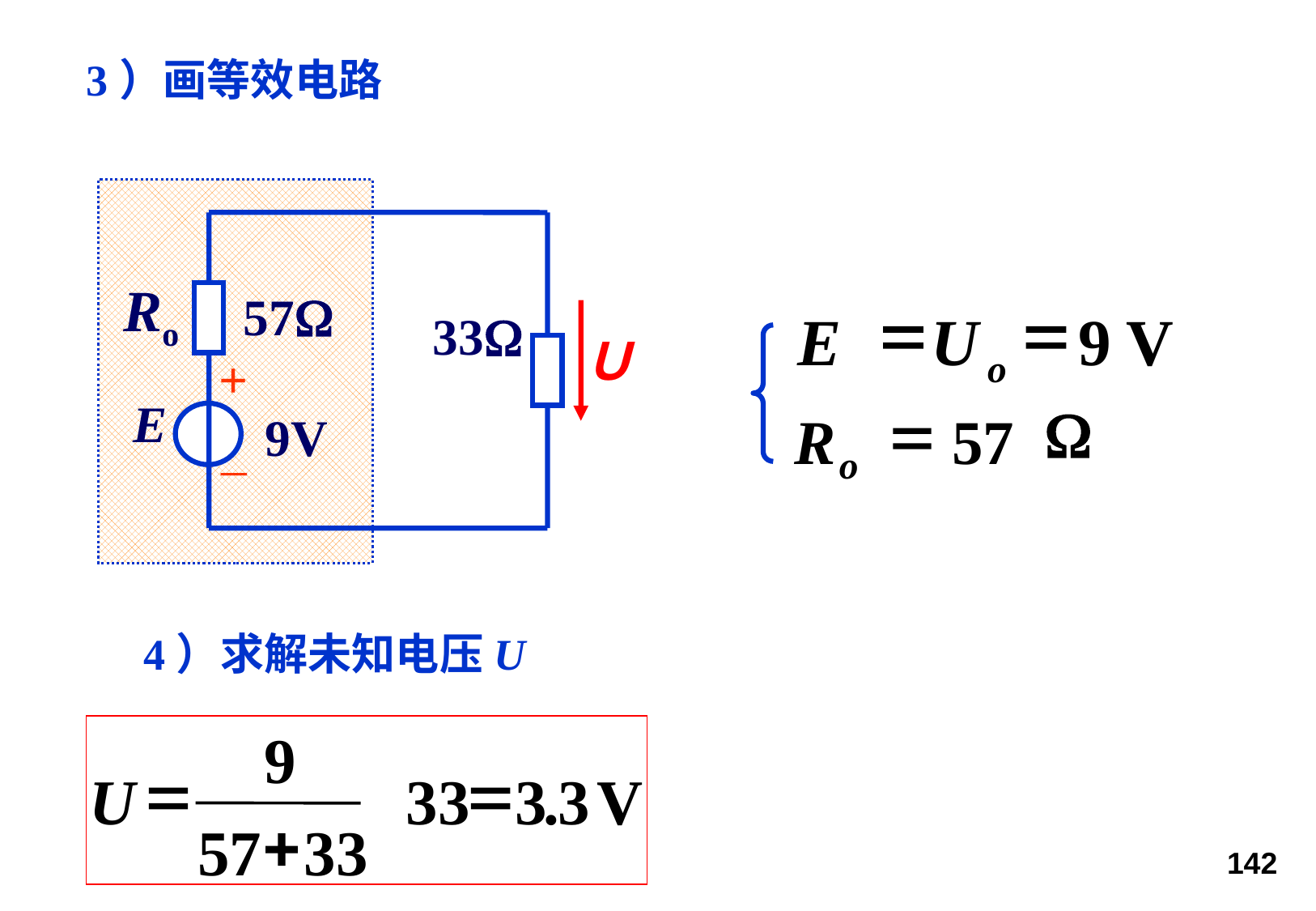

3）画等效电路

Ro
57Ω

33Ω

Ｕ

+
E
9V

_

=
=
E
U
9
V

o
=
Ω
R
57
o
4）求解未知电压U

9
=
=
U
33
3
.
3
V

+
33
57